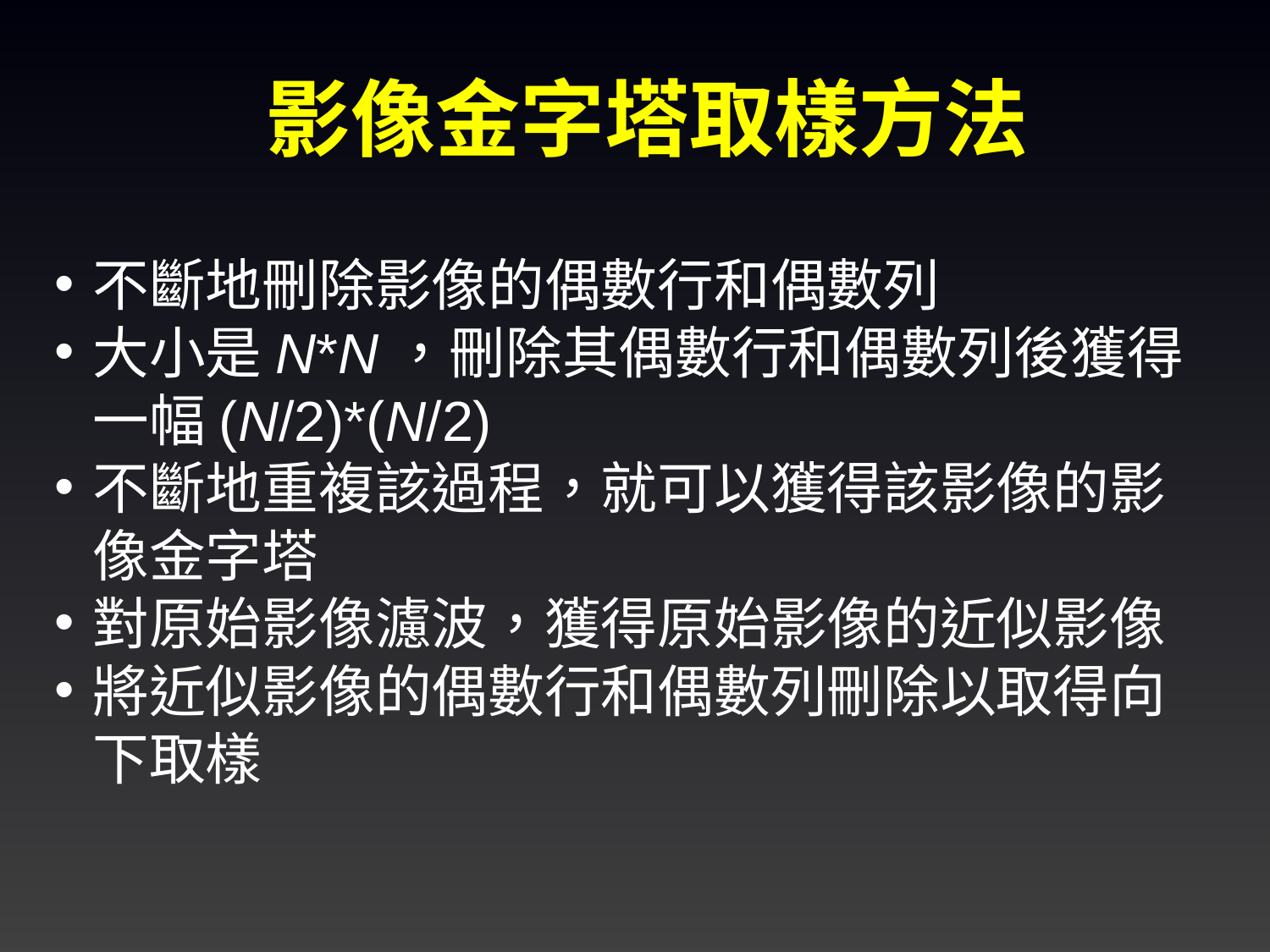

影像金字塔取樣方法
不斷地刪除影像的偶數行和偶數列
大小是N*N，刪除其偶數行和偶數列後獲得一幅(N/2)*(N/2)
不斷地重複該過程，就可以獲得該影像的影像金字塔
對原始影像濾波，獲得原始影像的近似影像
將近似影像的偶數行和偶數列刪除以取得向下取樣